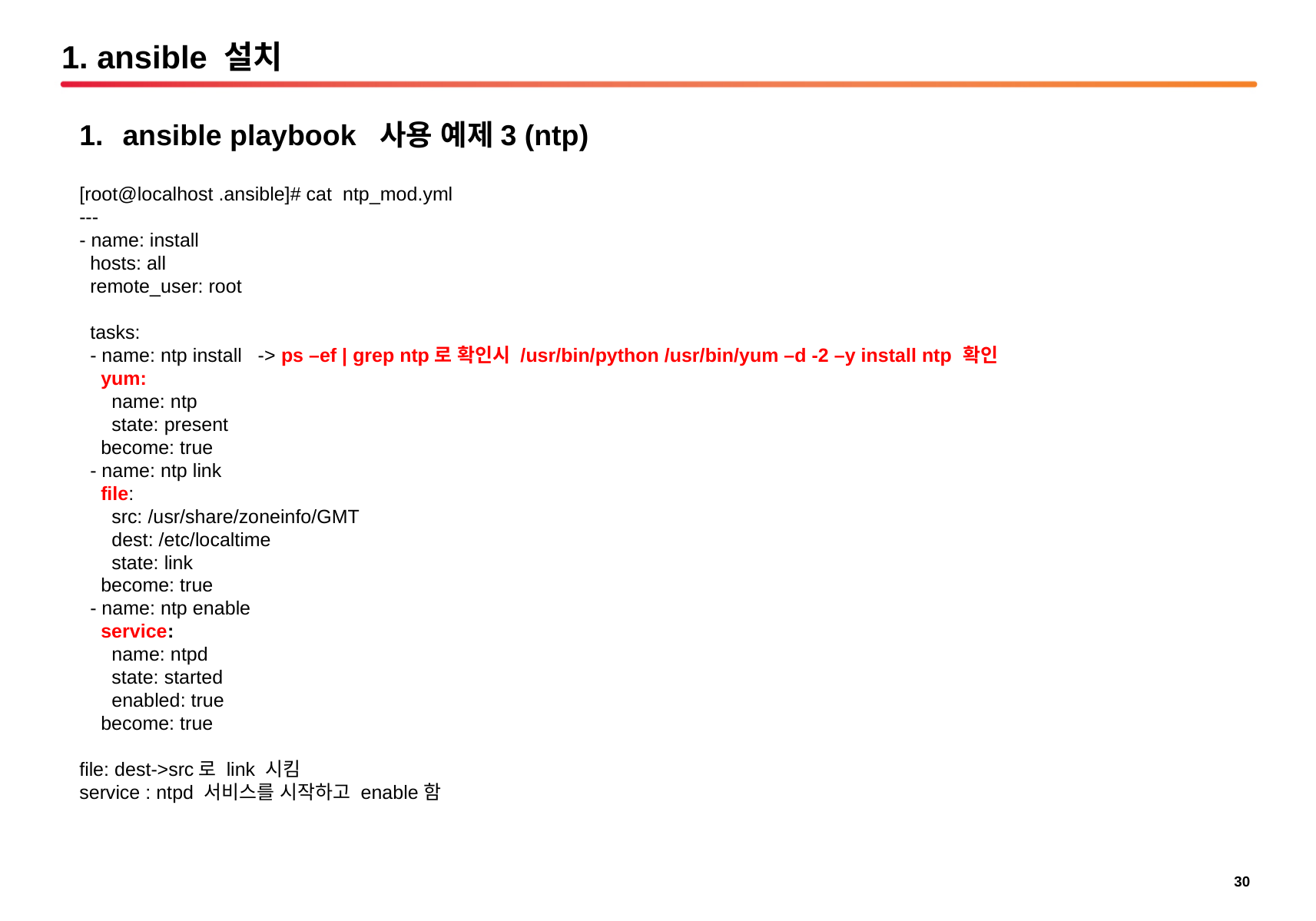

# 1. ansible 설치
ansible playbook  사용 예제3 (ntp)

[root@localhost .ansible]# cat  ntp_mod.yml
---
- name: install
  hosts: all
  remote_user: root

  tasks:
  - name: ntp install   -> ps –ef | grep ntp로 확인시 /usr/bin/python /usr/bin/yum –d -2 –y install ntp 확인
    yum:
      name: ntp
      state: present
    become: true
  - name: ntp link
    file:
      src: /usr/share/zoneinfo/GMT
      dest: /etc/localtime
      state: link
    become: true
  - name: ntp enable
    service:
      name: ntpd
      state: started
      enabled: true
    become: true

file: dest->src로 link 시킴
service : ntpd 서비스를 시작하고 enable함